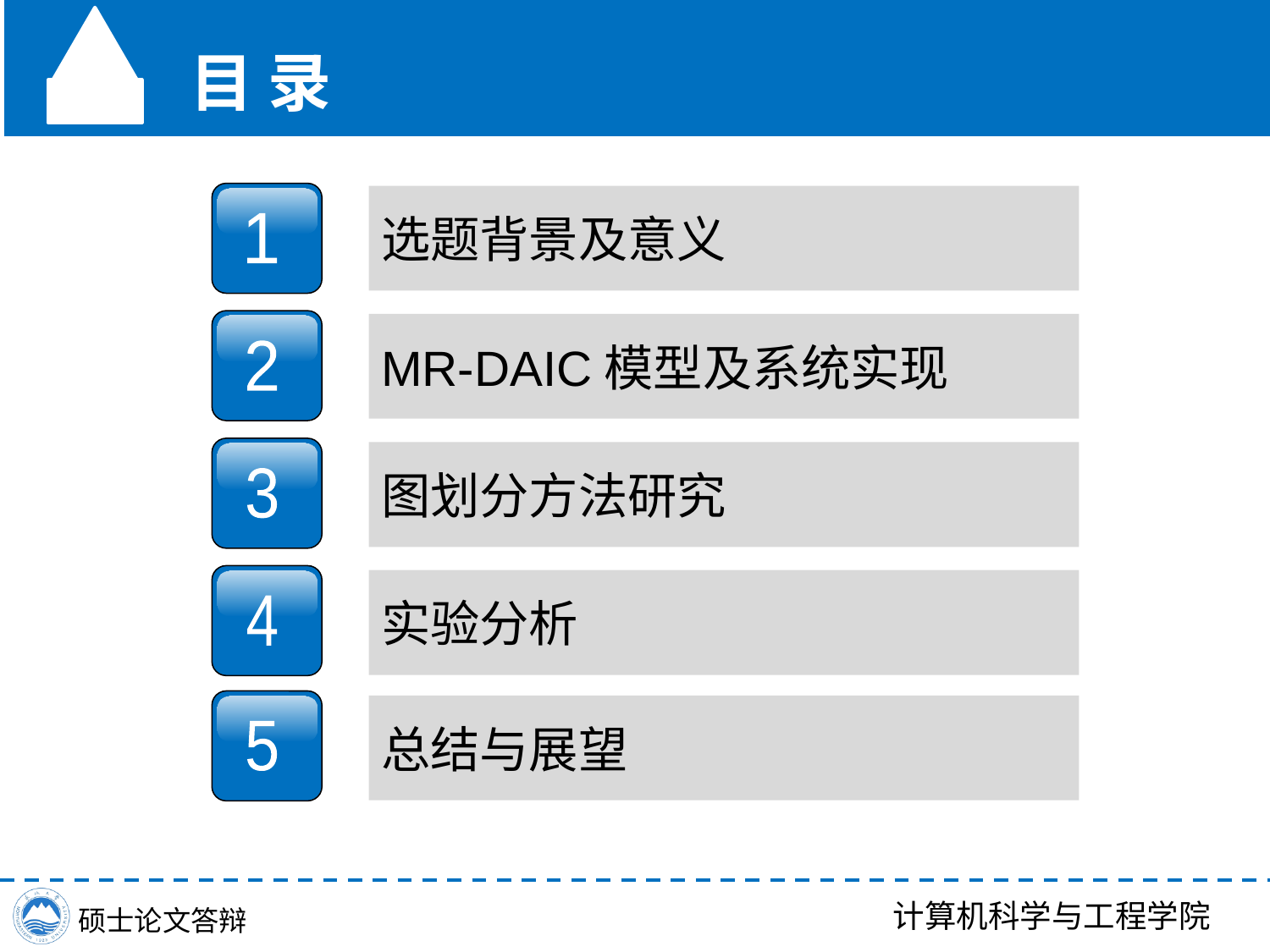

目 录

1
选题背景及意义

2
MR-DAIC模型及系统实现

3
图划分方法研究

4
实验分析

5
总结与展望